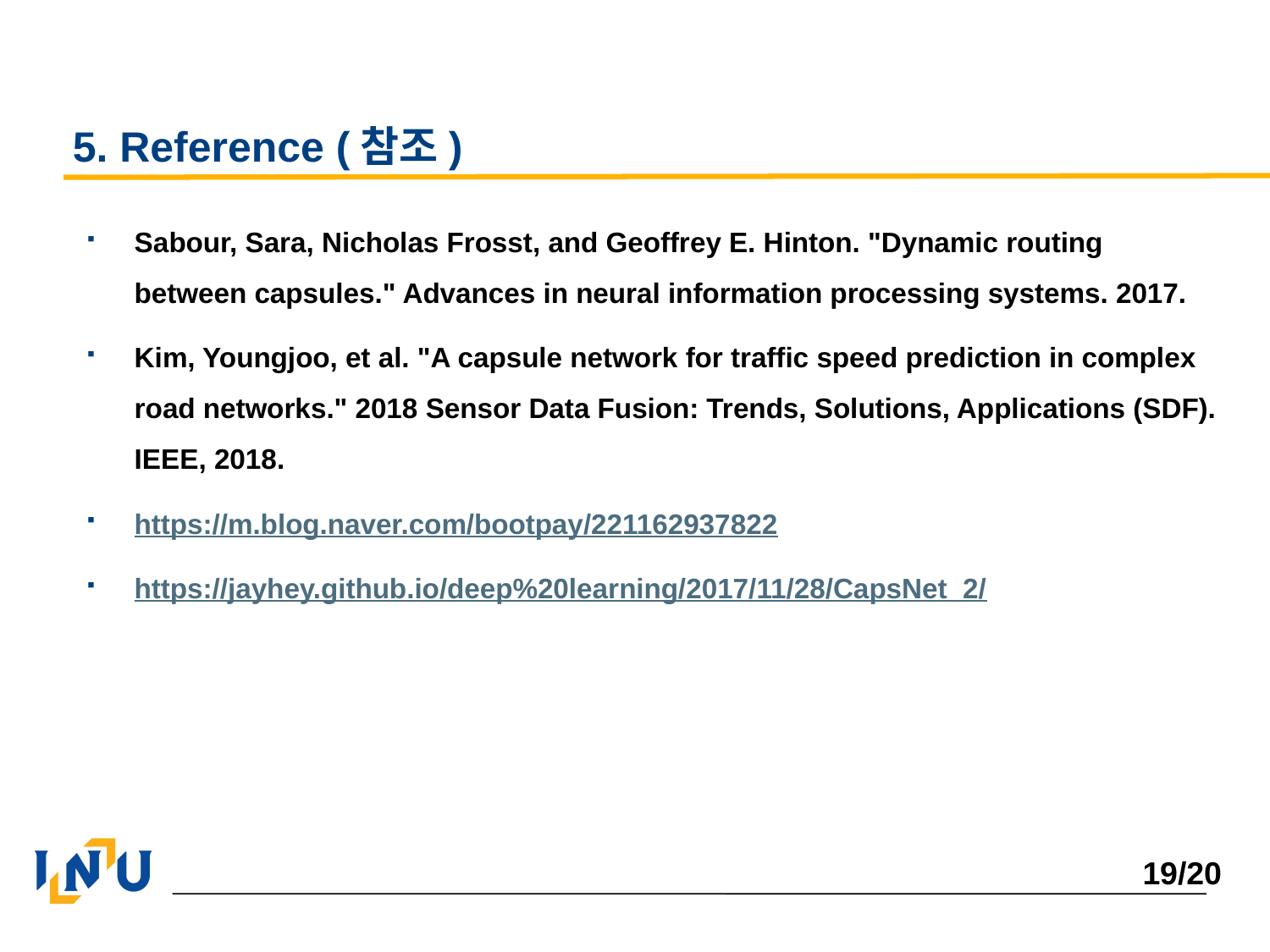

# 5. Reference (참조)
Sabour, Sara, Nicholas Frosst, and Geoffrey E. Hinton. "Dynamic routing between capsules." Advances in neural information processing systems. 2017.
Kim, Youngjoo, et al. "A capsule network for traffic speed prediction in complex road networks." 2018 Sensor Data Fusion: Trends, Solutions, Applications (SDF). IEEE, 2018.
https://m.blog.naver.com/bootpay/221162937822
https://jayhey.github.io/deep%20learning/2017/11/28/CapsNet_2/